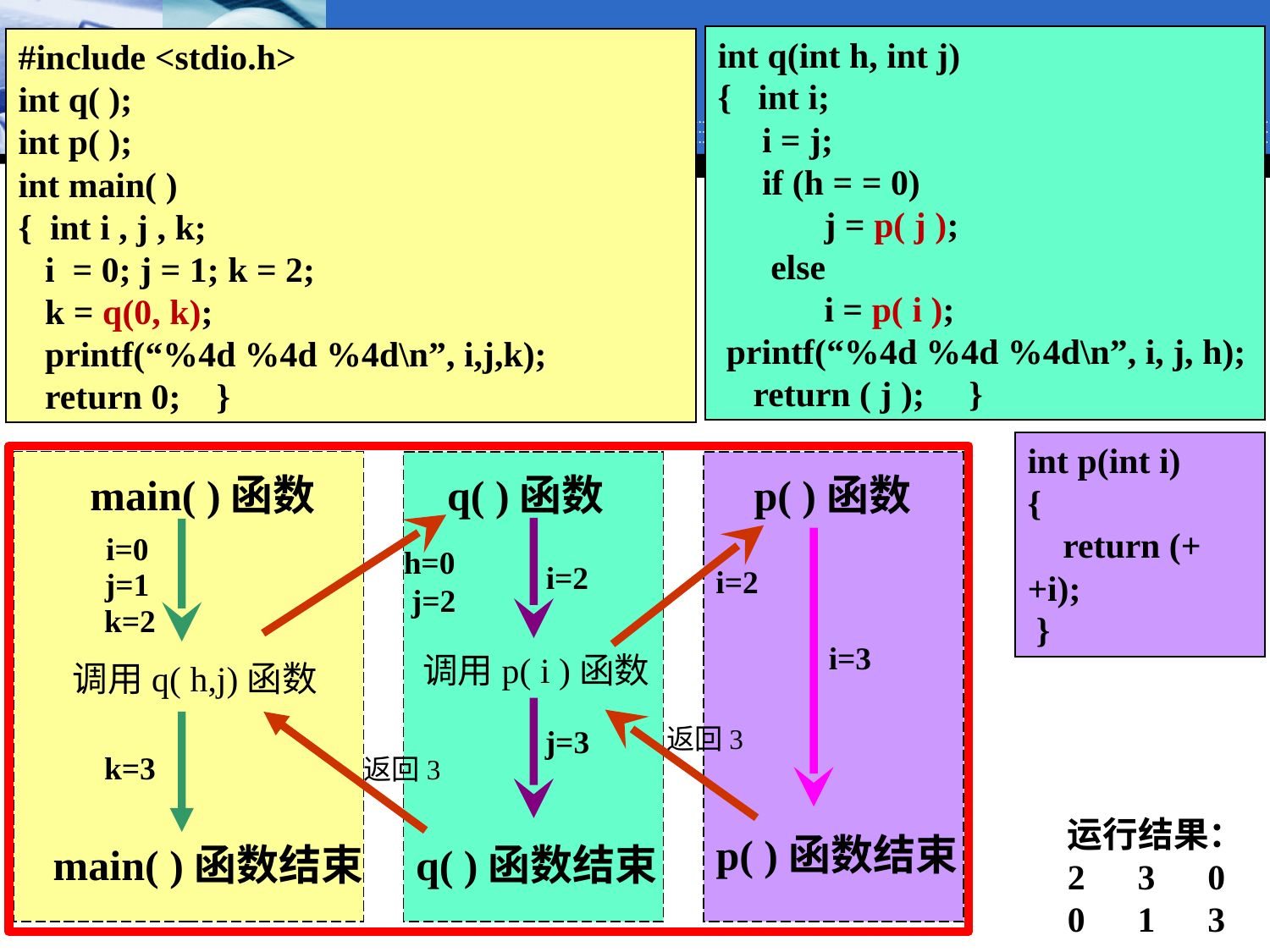

函数的嵌套调用
int q(int h, int j)
{   int i;
     i = j;
     if (h = = 0)
            j = p( j );
      else
            i = p( i );
 printf(“%4d %4d %4d\n”, i, j, h);
    return ( j );     }
#include <stdio.h>
int q( );
int p( );
int main( )
{  int i , j , k;
   i  = 0; j = 1; k = 2;
   k = q(0, k);
   printf(“%4d %4d %4d\n”, i,j,k);
   return 0;    }
int p(int i)
{
    return (++i);
 }

main( )函数
q( )函数
p( )函数

i=0

h=0
j=2
i=2
i=2
j=1
k=2
i=3
调用p( i )函数
调用q( h,j)函数

返回3
j=3

k=3
返回3
运行结果：
2　3　0
0　1　3
p( )函数结束
main( )函数结束
q( )函数结束